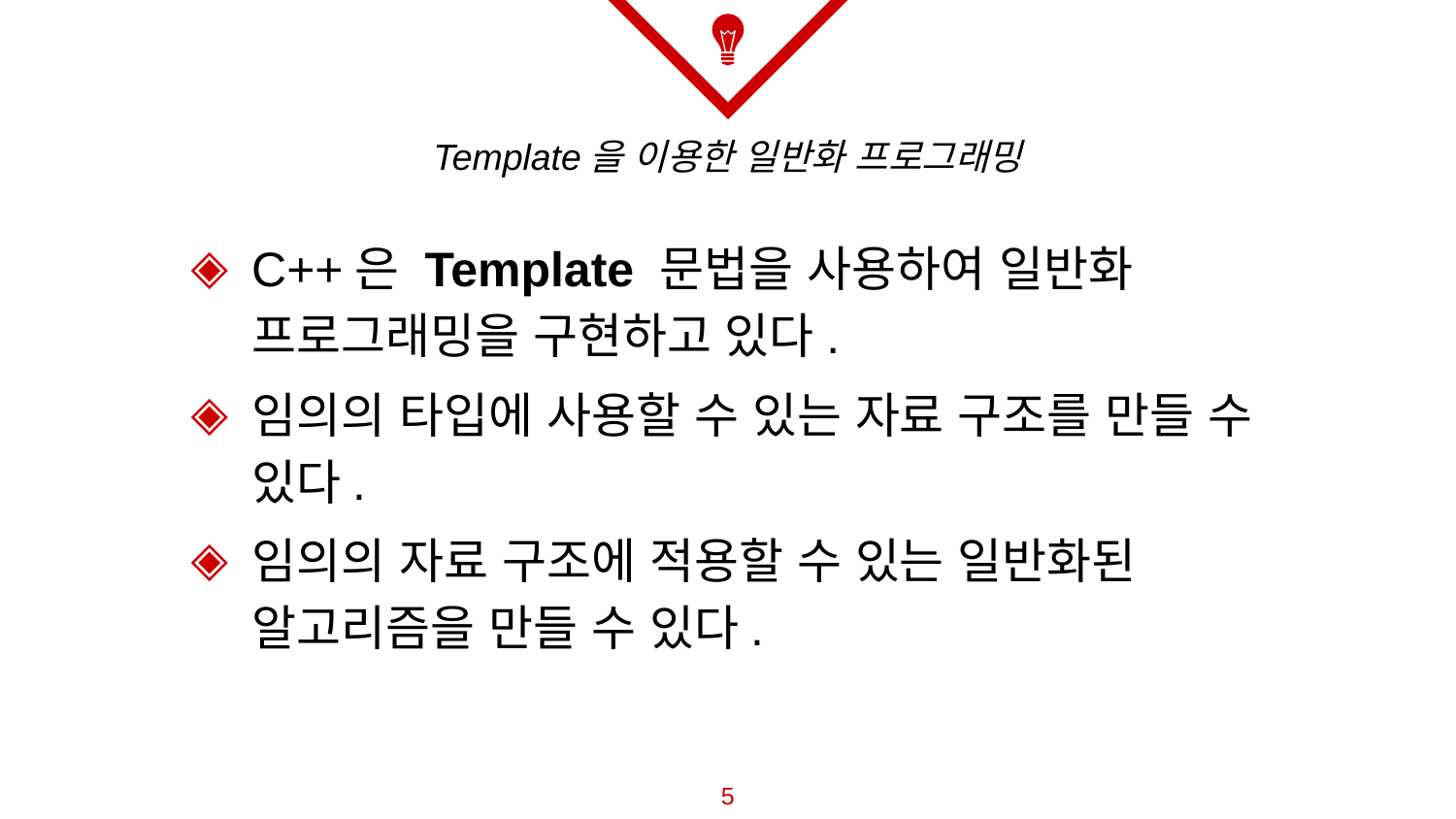

# Template을 이용한 일반화 프로그래밍
C++은 Template 문법을 사용하여 일반화 프로그래밍을 구현하고 있다.
임의의 타입에 사용할 수 있는 자료 구조를 만들 수 있다.
임의의 자료 구조에 적용할 수 있는 일반화된 알고리즘을 만들 수 있다.
5